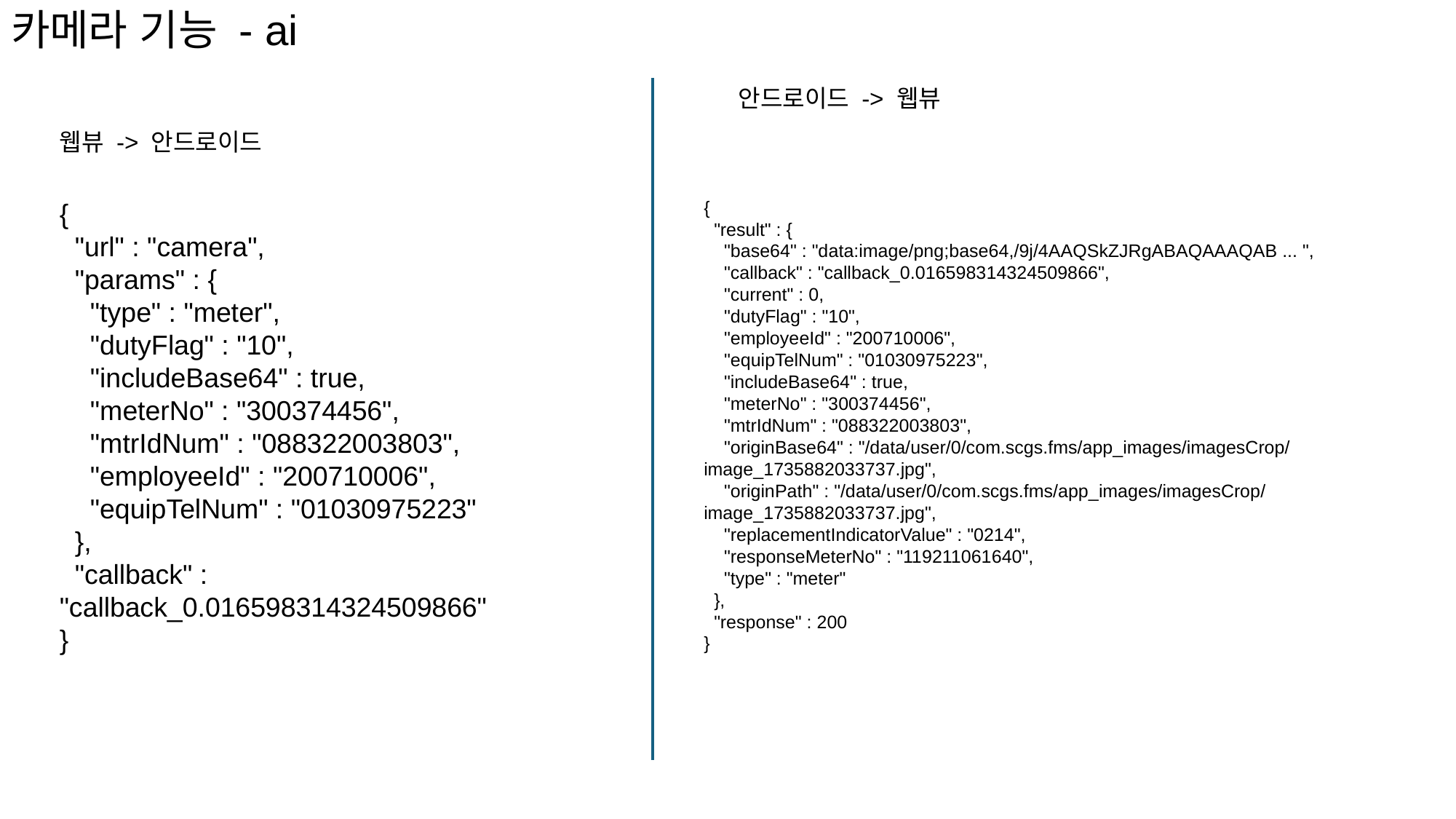

# 카메라 기능 - ai
안드로이드 -> 웹뷰
웹뷰 -> 안드로이드
{
  "result" : {
    "base64" : "data:image/png;base64,/9j/4AAQSkZJRgABAQAAAQAB ... ",
    "callback" : "callback_0.016598314324509866",
    "current" : 0,
    "dutyFlag" : "10",
    "employeeId" : "200710006",
    "equipTelNum" : "01030975223",
    "includeBase64" : true,
    "meterNo" : "300374456",
    "mtrIdNum" : "088322003803",
    "originBase64" : "/data/user/0/com.scgs.fms/app_images/imagesCrop/image_1735882033737.jpg",
    "originPath" : "/data/user/0/com.scgs.fms/app_images/imagesCrop/image_1735882033737.jpg",
    "replacementIndicatorValue" : "0214",
    "responseMeterNo" : "119211061640",
    "type" : "meter"
  },
  "response" : 200
}
{
  "url" : "camera",
  "params" : {
    "type" : "meter",
    "dutyFlag" : "10",
    "includeBase64" : true,
    "meterNo" : "300374456",
    "mtrIdNum" : "088322003803",
    "employeeId" : "200710006",
    "equipTelNum" : "01030975223"
  },
  "callback" : "callback_0.016598314324509866"
}